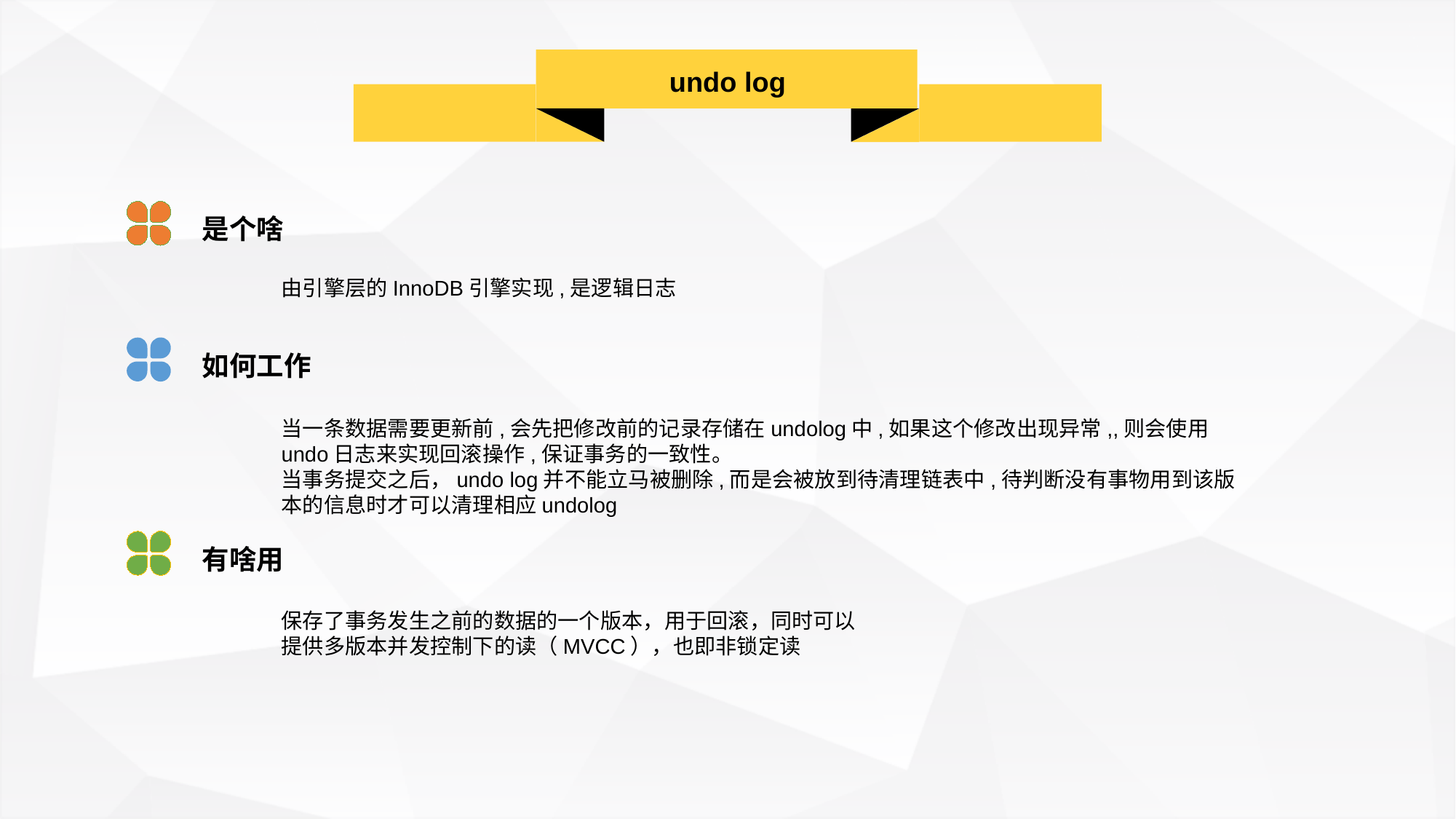

# undo log

是个啥
由引擎层的InnoDB引擎实现,是逻辑日志

如何工作
当一条数据需要更新前,会先把修改前的记录存储在undolog中,如果这个修改出现异常,,则会使用undo日志来实现回滚操作,保证事务的一致性。
当事务提交之后，undo log并不能立马被删除,而是会被放到待清理链表中,待判断没有事物用到该版本的信息时才可以清理相应undolog

有啥用
保存了事务发生之前的数据的一个版本，用于回滚，同时可以提供多版本并发控制下的读（MVCC），也即非锁定读